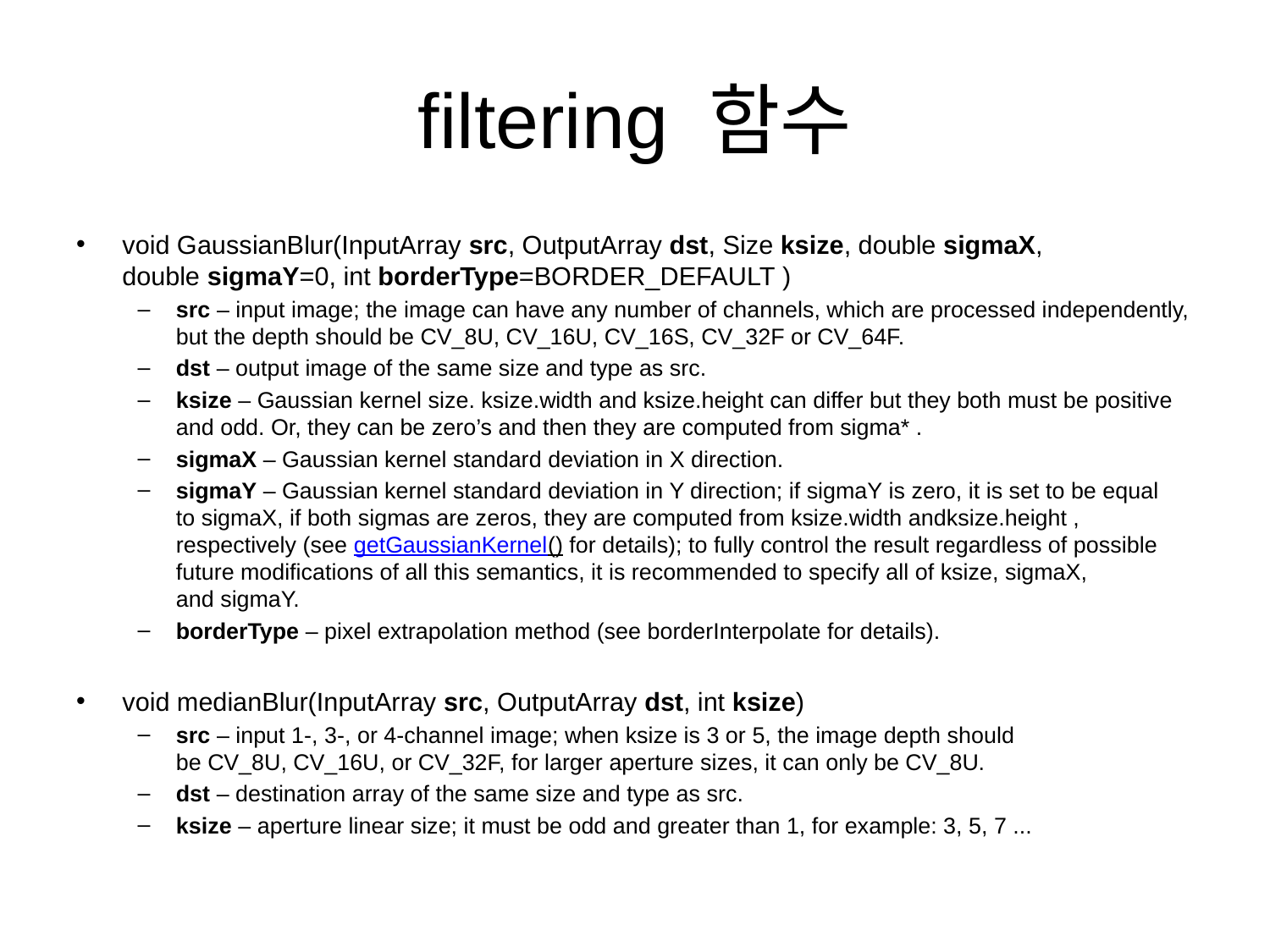

# filtering 함수
void GaussianBlur(InputArray src, OutputArray dst, Size ksize, double sigmaX, double sigmaY=0, int borderType=BORDER_DEFAULT )
src – input image; the image can have any number of channels, which are processed independently, but the depth should be CV_8U, CV_16U, CV_16S, CV_32F or CV_64F.
dst – output image of the same size and type as src.
ksize – Gaussian kernel size. ksize.width and ksize.height can differ but they both must be positive and odd. Or, they can be zero’s and then they are computed from sigma* .
sigmaX – Gaussian kernel standard deviation in X direction.
sigmaY – Gaussian kernel standard deviation in Y direction; if sigmaY is zero, it is set to be equal to sigmaX, if both sigmas are zeros, they are computed from ksize.width andksize.height , respectively (see getGaussianKernel() for details); to fully control the result regardless of possible future modifications of all this semantics, it is recommended to specify all of ksize, sigmaX, and sigmaY.
borderType – pixel extrapolation method (see borderInterpolate for details).

void medianBlur(InputArray src, OutputArray dst, int ksize)
src – input 1-, 3-, or 4-channel image; when ksize is 3 or 5, the image depth should be CV_8U, CV_16U, or CV_32F, for larger aperture sizes, it can only be CV_8U.
dst – destination array of the same size and type as src.
ksize – aperture linear size; it must be odd and greater than 1, for example: 3, 5, 7 ...